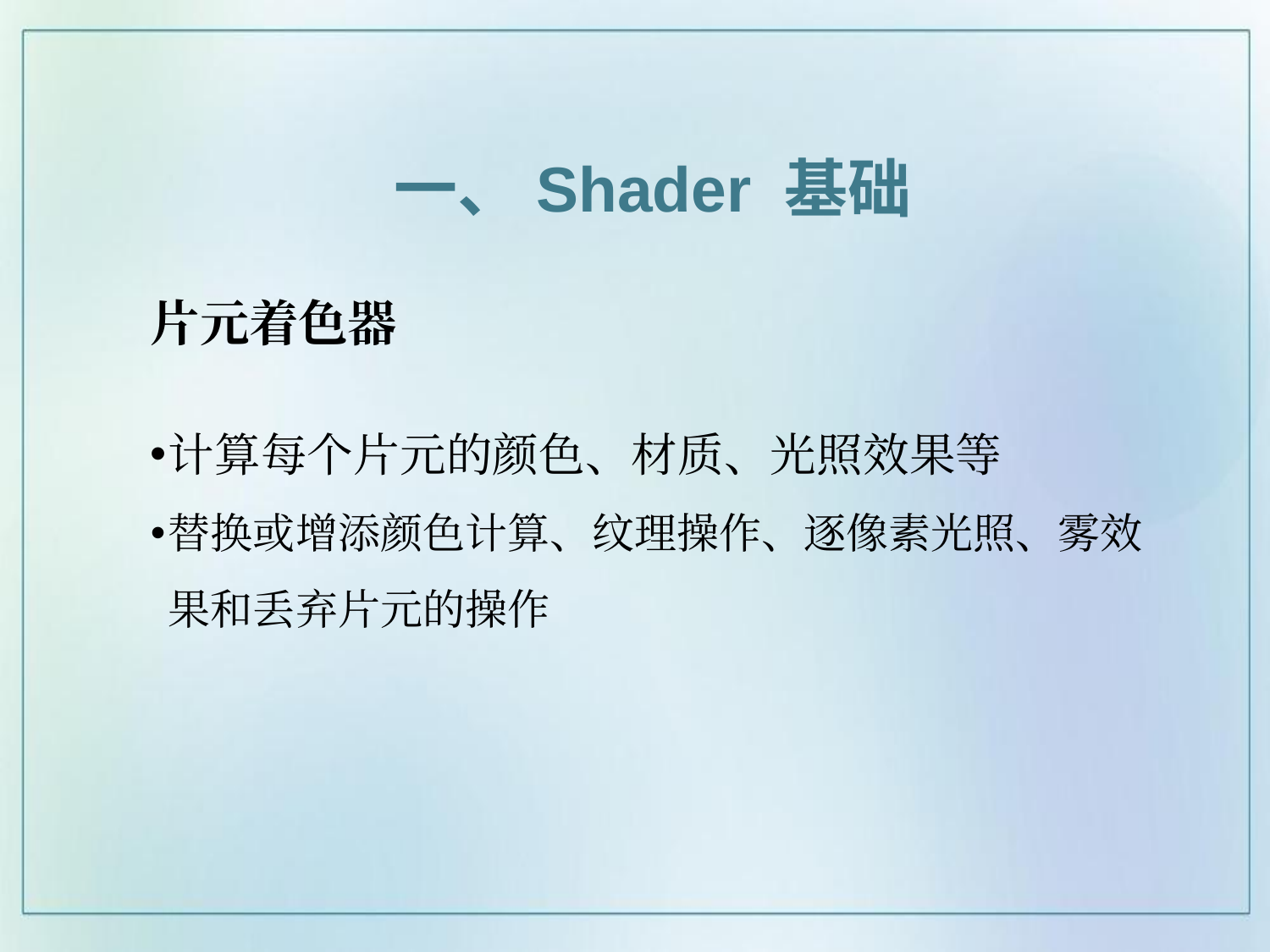

一、Shader 基础
片元着色器
计算每个片元的颜色、材质、光照效果等
替换或增添颜色计算、纹理操作、逐像素光照、雾效果和丢弃片元的操作